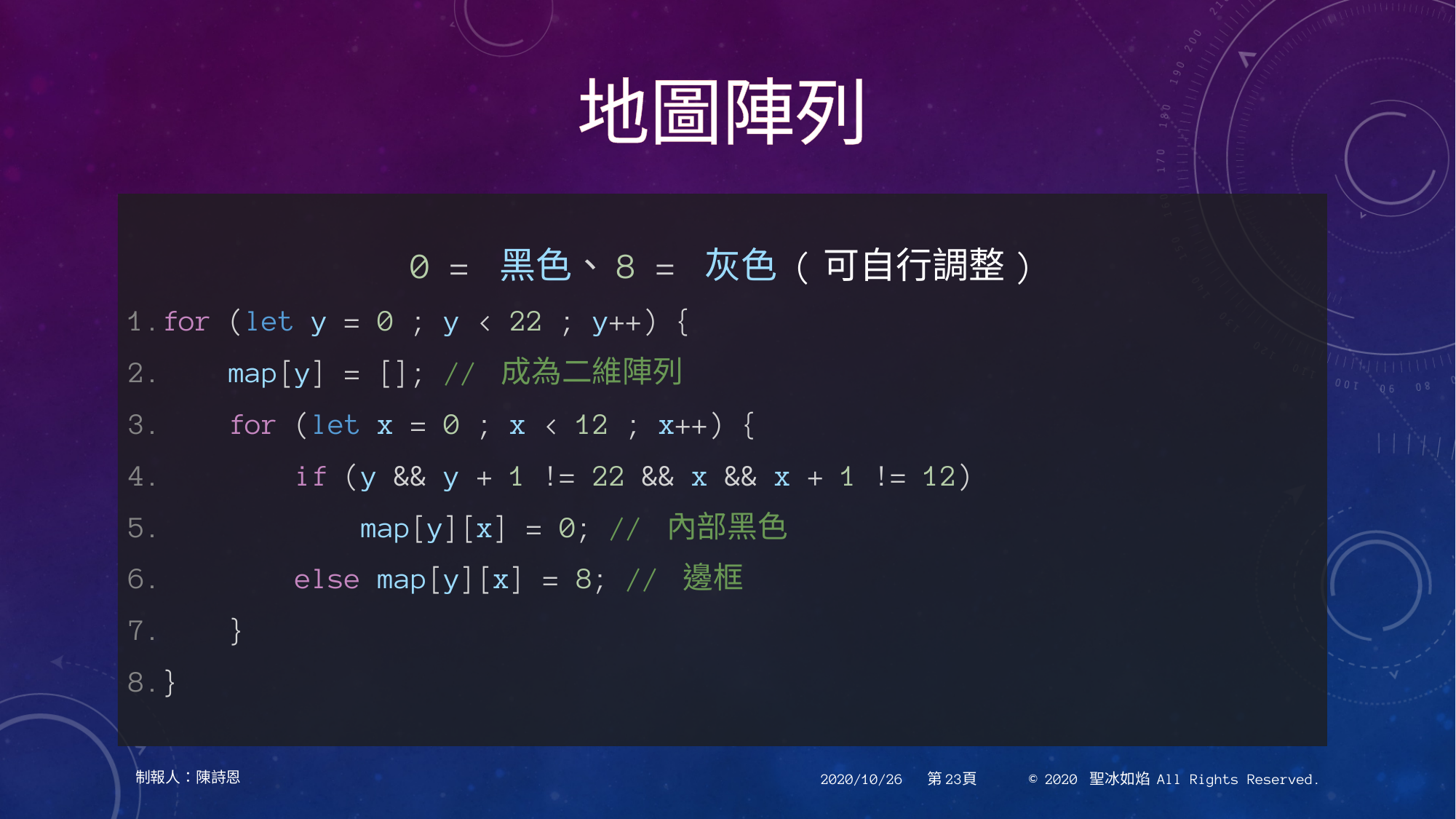

# 地圖陣列
0 = 黑色、8 = 灰色 (可自行調整)
for (let y = 0 ; y < 22 ; y++) {
    map[y] = []; // 成為二維陣列
    for (let x = 0 ; x < 12 ; x++) {
        if (y && y + 1 != 22 && x && x + 1 != 12)
            map[y][x] = 0; // 內部黑色
        else map[y][x] = 8; // 邊框
    }
}
第23頁
制報人：陳詩恩
2020/10/26